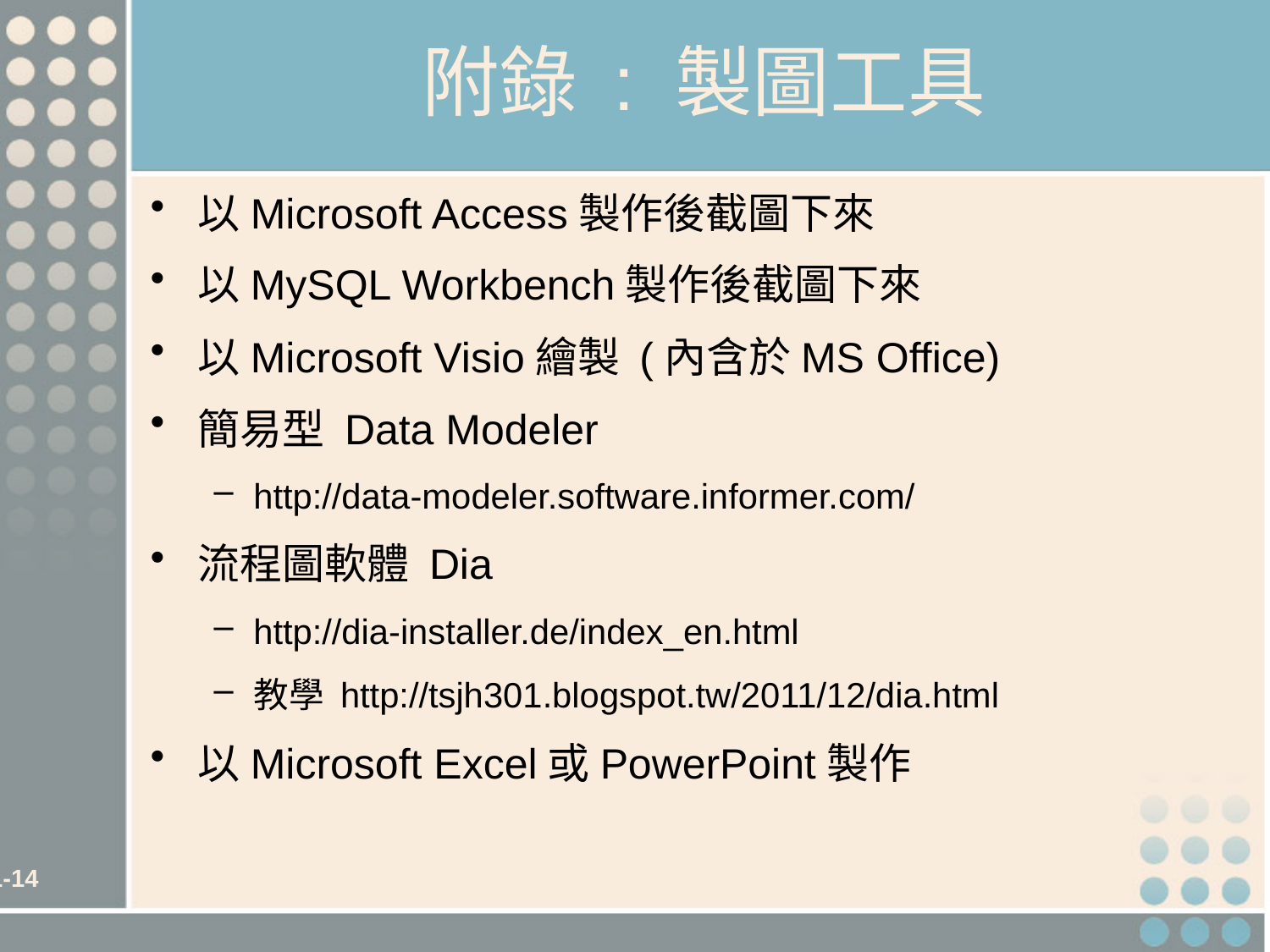

# 附錄 : 製圖工具
以Microsoft Access製作後截圖下來
以MySQL Workbench製作後截圖下來
以Microsoft Visio繪製 (內含於MS Office)
簡易型 Data Modeler
http://data-modeler.software.informer.com/
流程圖軟體 Dia
http://dia-installer.de/index_en.html
教學 http://tsjh301.blogspot.tw/2011/12/dia.html
以Microsoft Excel或PowerPoint製作